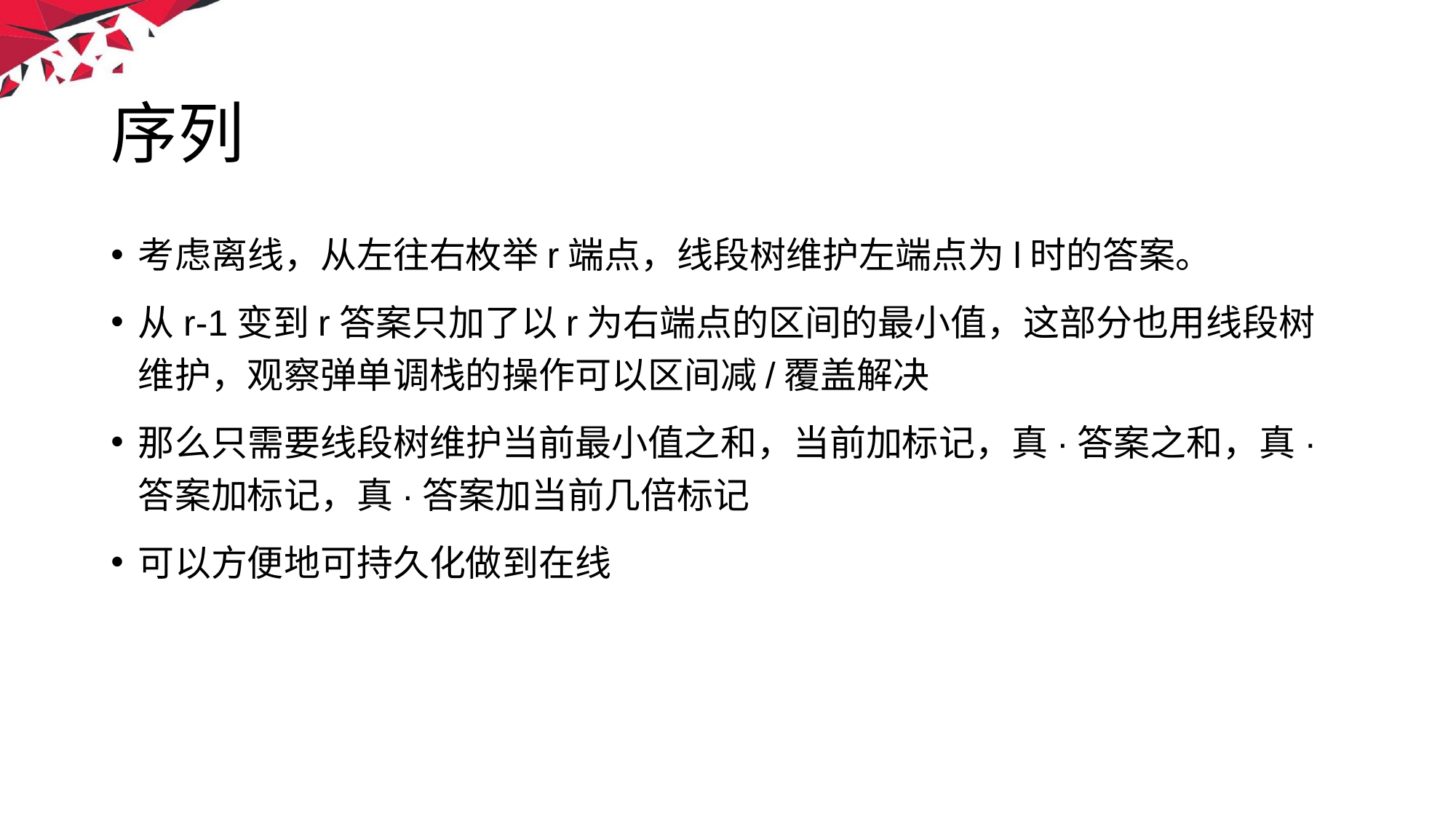

# 序列
考虑离线，从左往右枚举r端点，线段树维护左端点为l时的答案。
从r-1变到r答案只加了以r为右端点的区间的最小值，这部分也用线段树维护，观察弹单调栈的操作可以区间减/覆盖解决
那么只需要线段树维护当前最小值之和，当前加标记，真·答案之和，真·答案加标记，真·答案加当前几倍标记
可以方便地可持久化做到在线